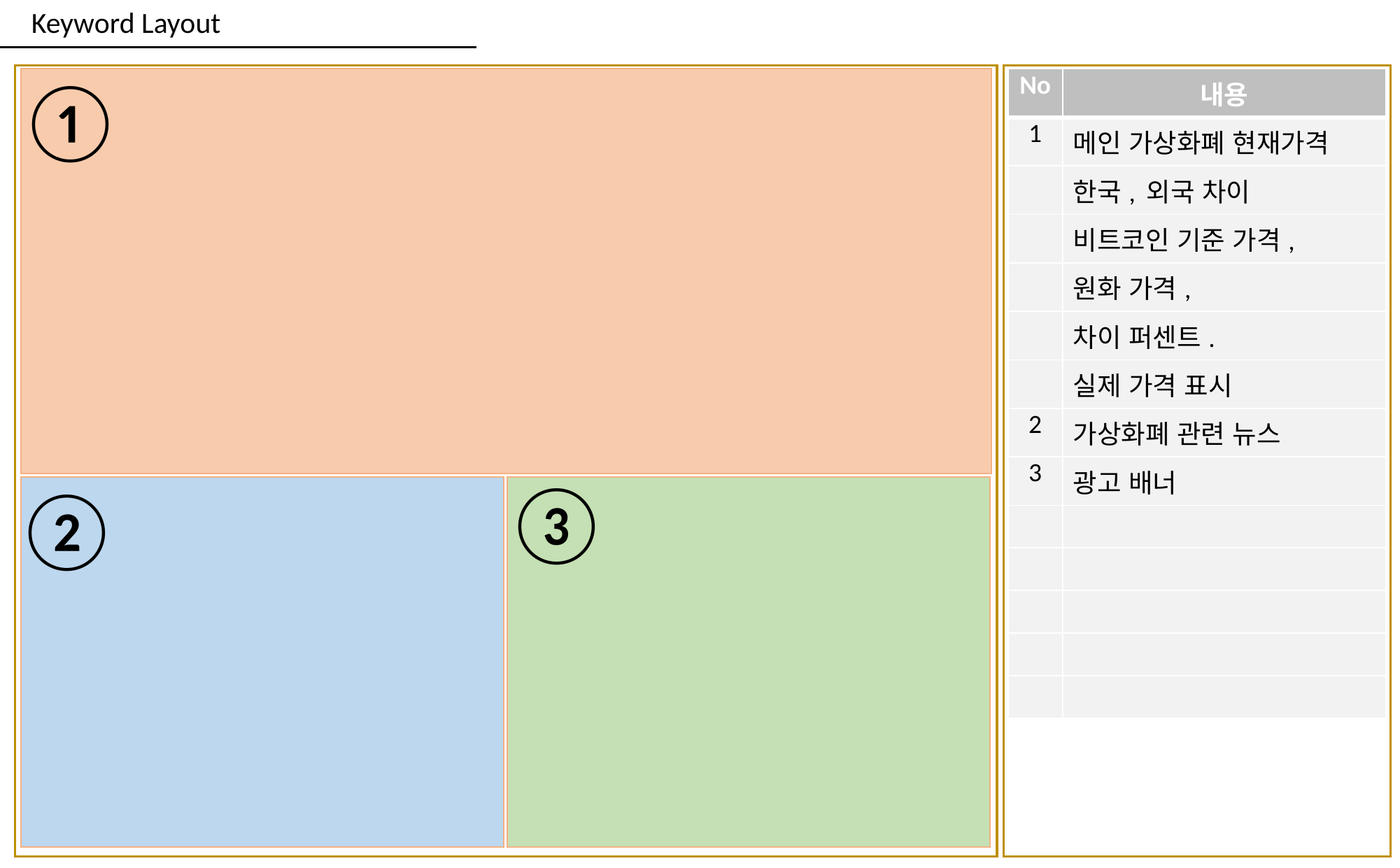

# Keyword Layout
①

| No | 내용 |
| --- | --- |
| 1 | 메인 가상화폐 현재가격 |
|  | 한국, 외국 차이 |
|  | 비트코인 기준 가격, |
|  | 원화 가격, |
|  | 차이 퍼센트. |
|  | 실제 가격 표시 |
| 2 | 가상화폐 관련 뉴스 |
| 3 | 광고 배너 |
|  |  |
|  |  |
|  |  |
|  |  |
|  |  |
③
②